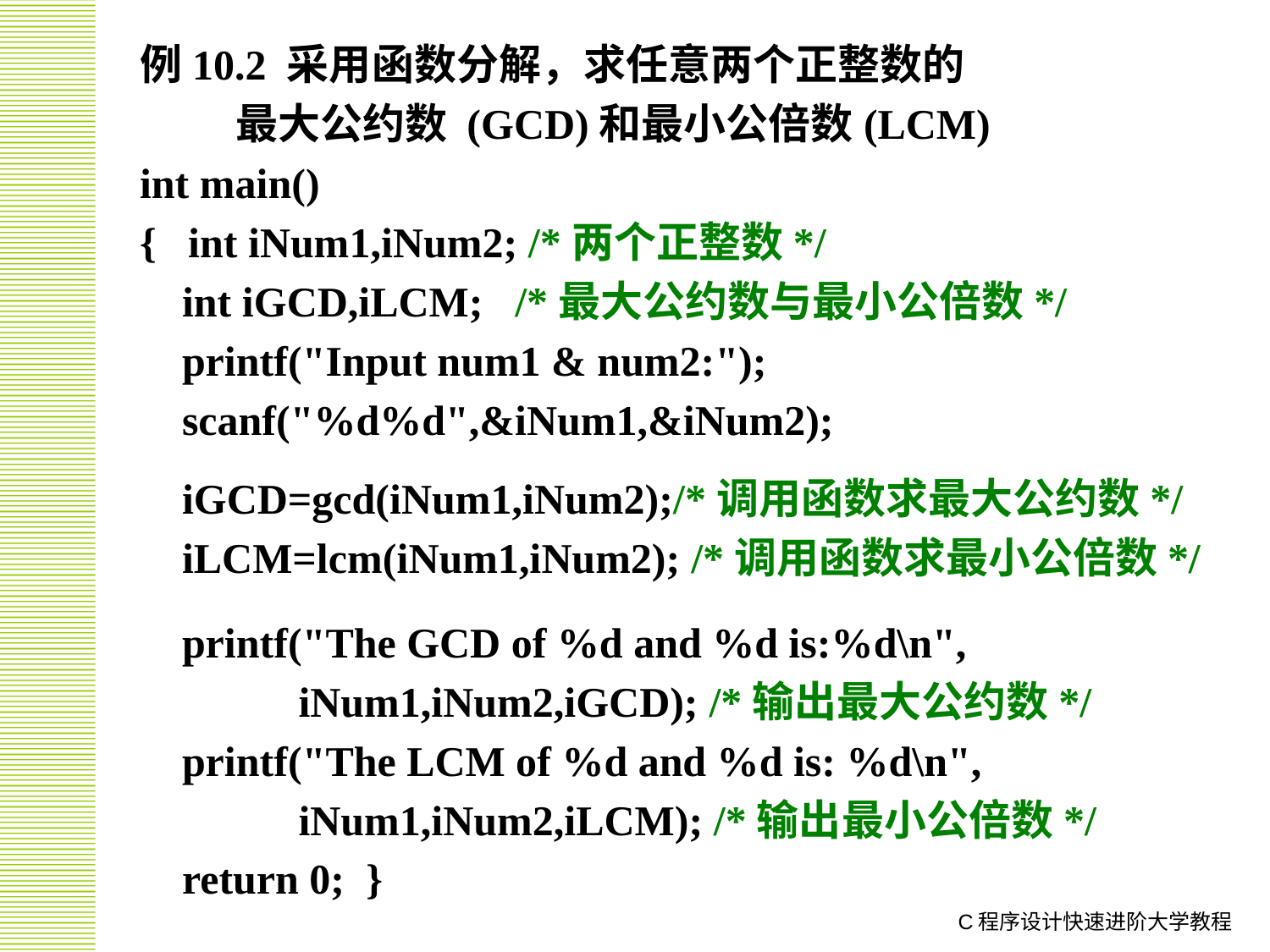

例10.2 采用函数分解，求任意两个正整数的
         最大公约数 (GCD)和最小公倍数(LCM)
int main()
{   int iNum1,iNum2; /*两个正整数*/
    int iGCD,iLCM;   /*最大公约数与最小公倍数*/
    printf("Input num1 & num2:");
    scanf("%d%d",&iNum1,&iNum2);

    iGCD=gcd(iNum1,iNum2);/*调用函数求最大公约数*/
    iLCM=lcm(iNum1,iNum2); /*调用函数求最小公倍数*/

    printf("The GCD of %d and %d is:%d\n",
               iNum1,iNum2,iGCD); /*输出最大公约数*/
    printf("The LCM of %d and %d is: %d\n",
               iNum1,iNum2,iLCM); /*输出最小公倍数*/
    return 0;  }
8
C程序设计快速进阶大学教程